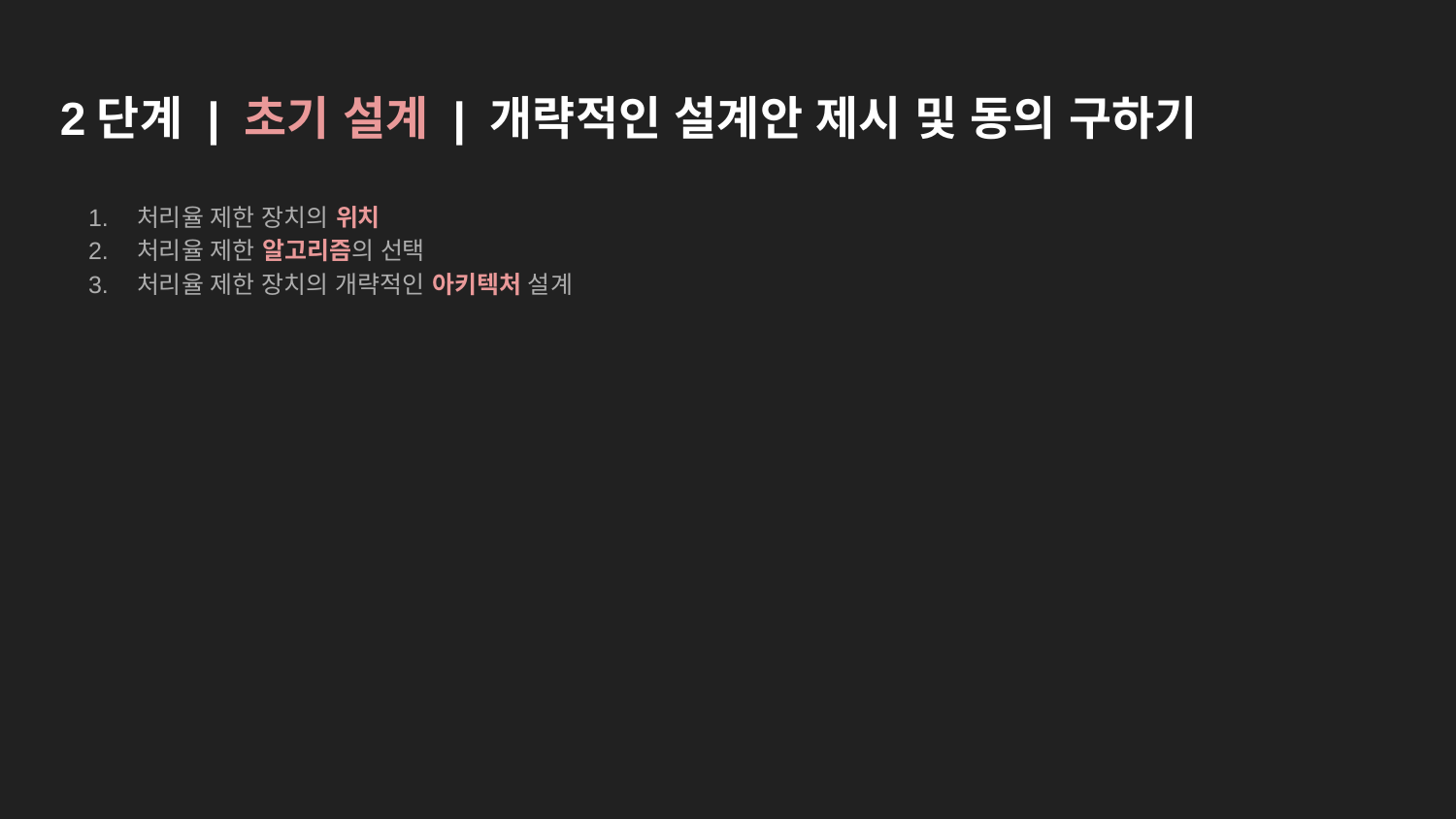

# 2단계 | 초기 설계 | 개략적인 설계안 제시 및 동의 구하기
처리율 제한 장치의 위치
처리율 제한 알고리즘의 선택
처리율 제한 장치의 개략적인 아키텍처 설계